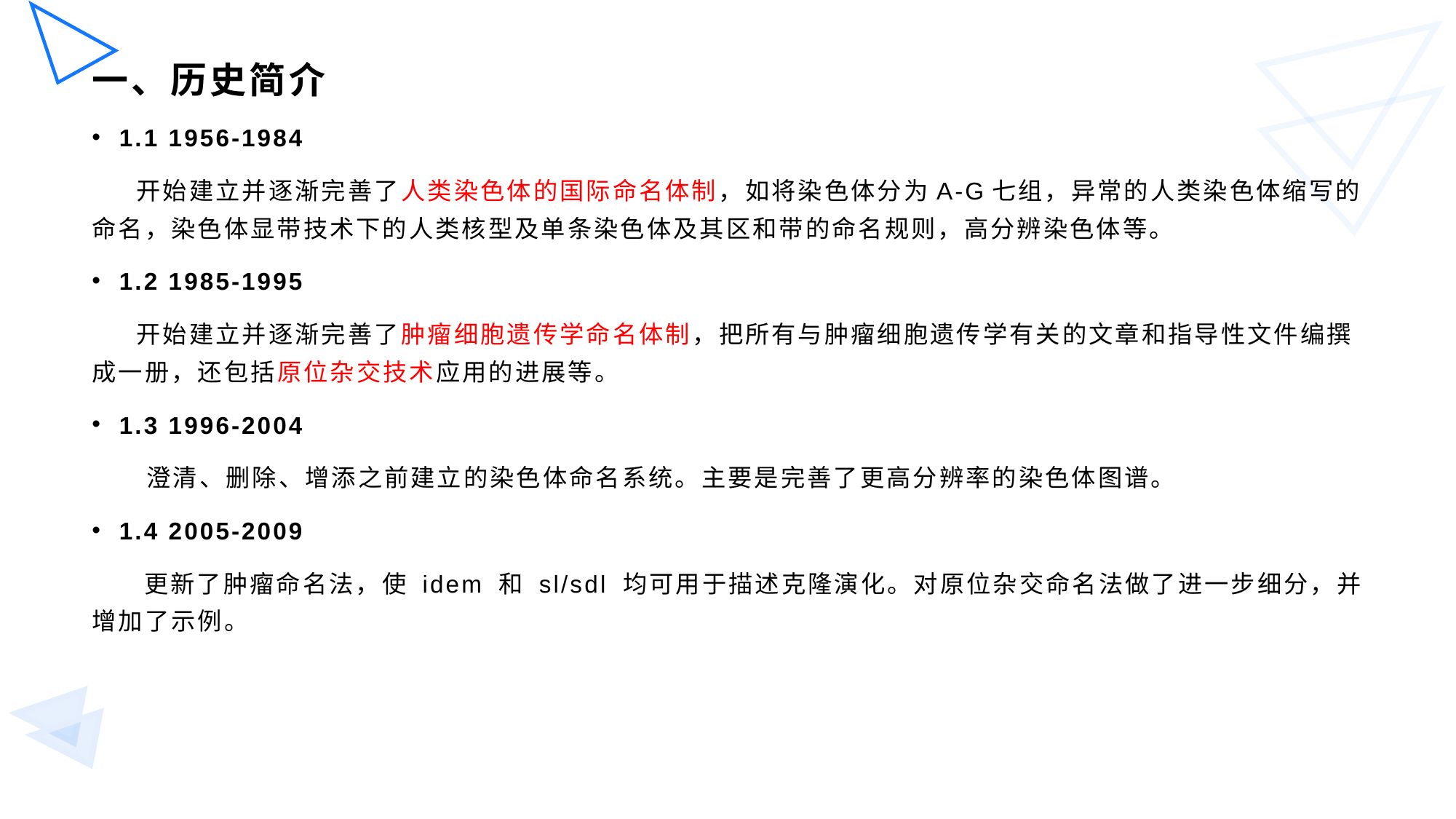

# 一、历史简介
1.1 1956-1984
     开始建立并逐渐完善了人类染色体的国际命名体制，如将染色体分为A-G七组，异常的人类染色体缩写的命名，染色体显带技术下的人类核型及单条染色体及其区和带的命名规则，高分辨染色体等。
1.2 1985-1995
     开始建立并逐渐完善了肿瘤细胞遗传学命名体制，把所有与肿瘤细胞遗传学有关的文章和指导性文件编撰成一册，还包括原位杂交技术应用的进展等。
1.3 1996-2004
澄清、删除、增添之前建立的染色体命名系统。主要是完善了更高分辨率的染色体图谱。
1.4 2005-2009
      更新了肿瘤命名法，使 idem 和 sl/sdl 均可用于描述克隆演化。对原位杂交命名法做了进一步细分，并增加了示例。